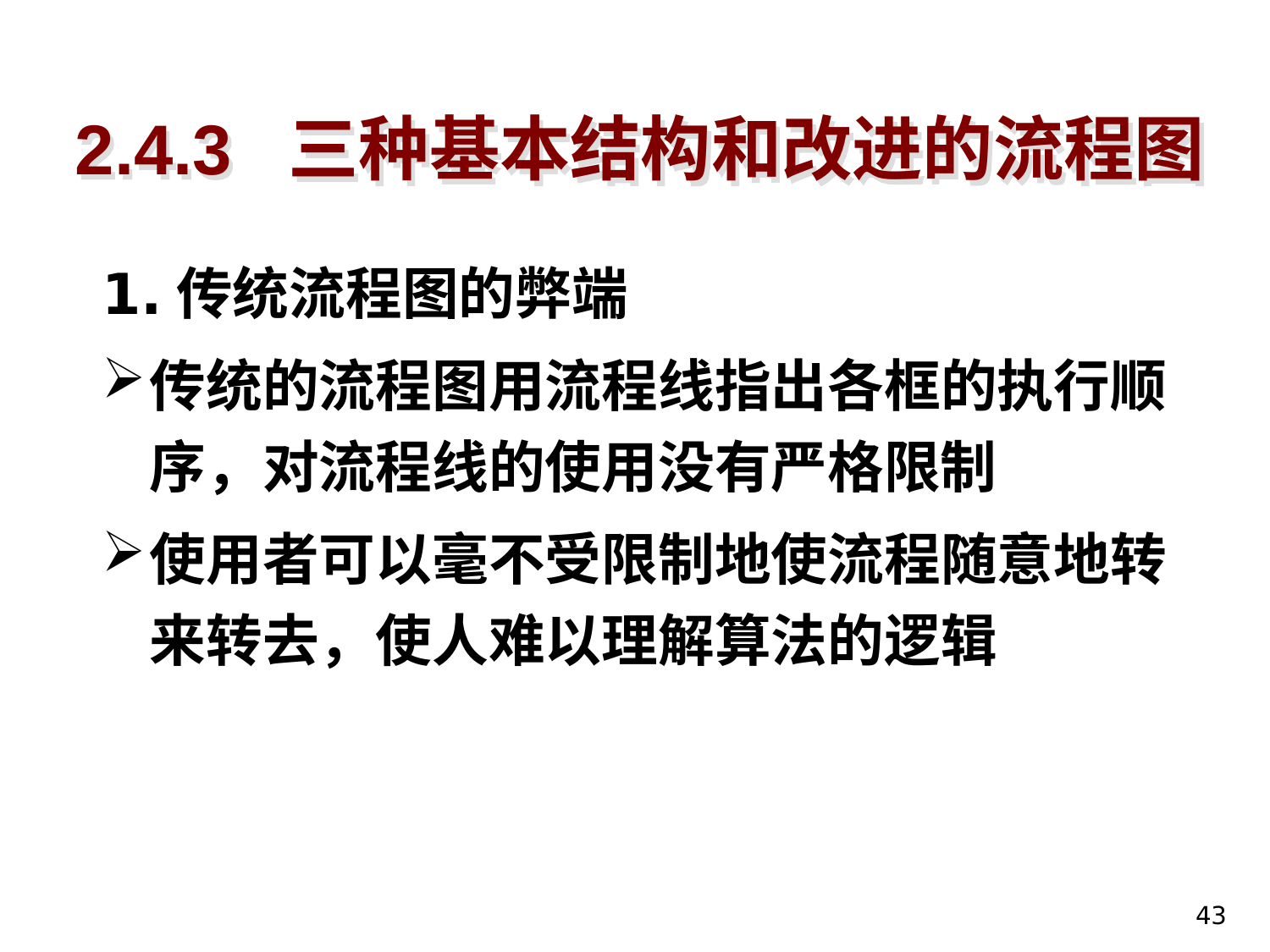

# 2.4.3  三种基本结构和改进的流程图
1.传统流程图的弊端
传统的流程图用流程线指出各框的执行顺序，对流程线的使用没有严格限制
使用者可以毫不受限制地使流程随意地转来转去，使人难以理解算法的逻辑
43